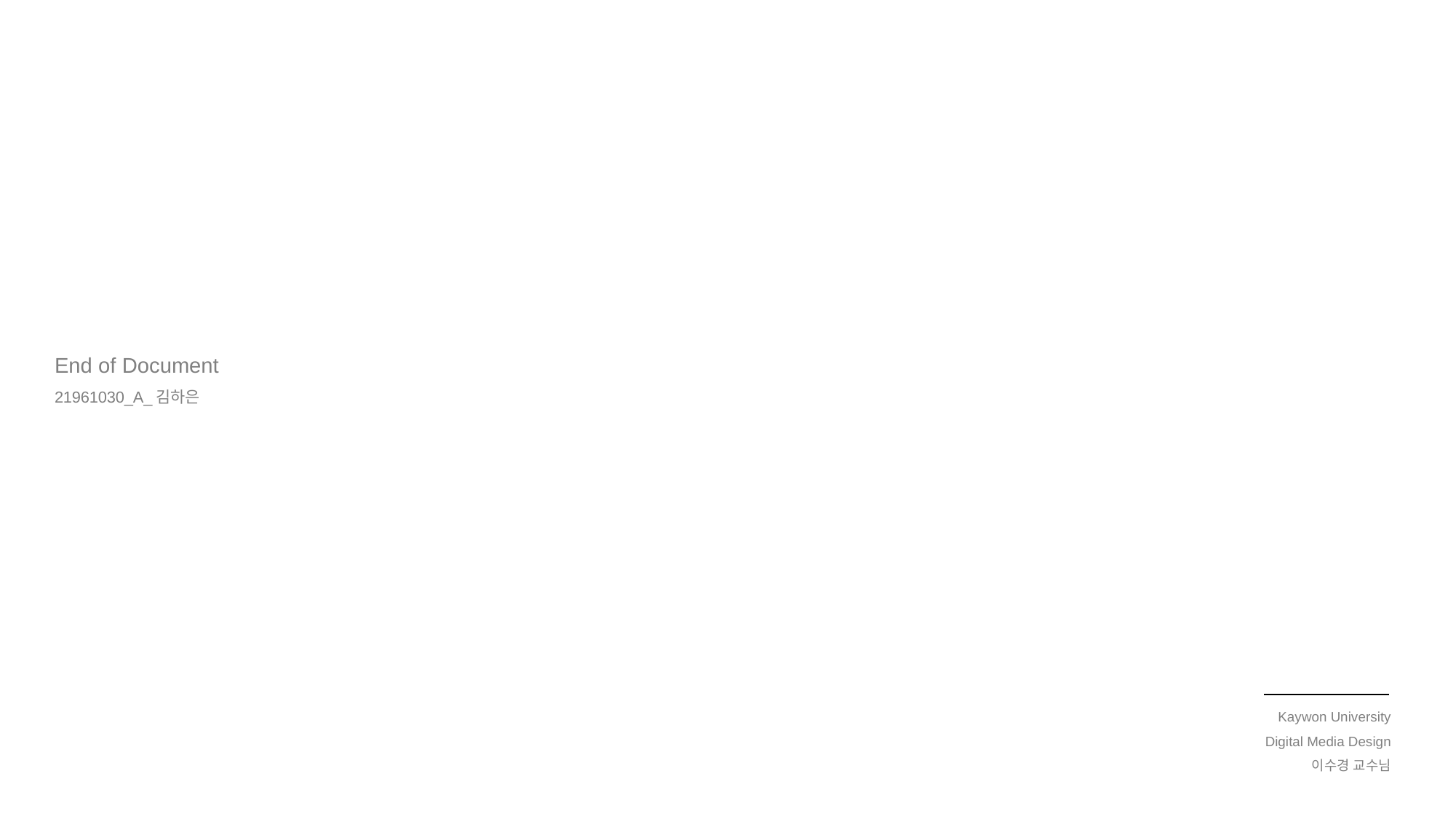

End of Document
21961030_A_김하은
Kaywon University
Digital Media Design
이수경 교수님